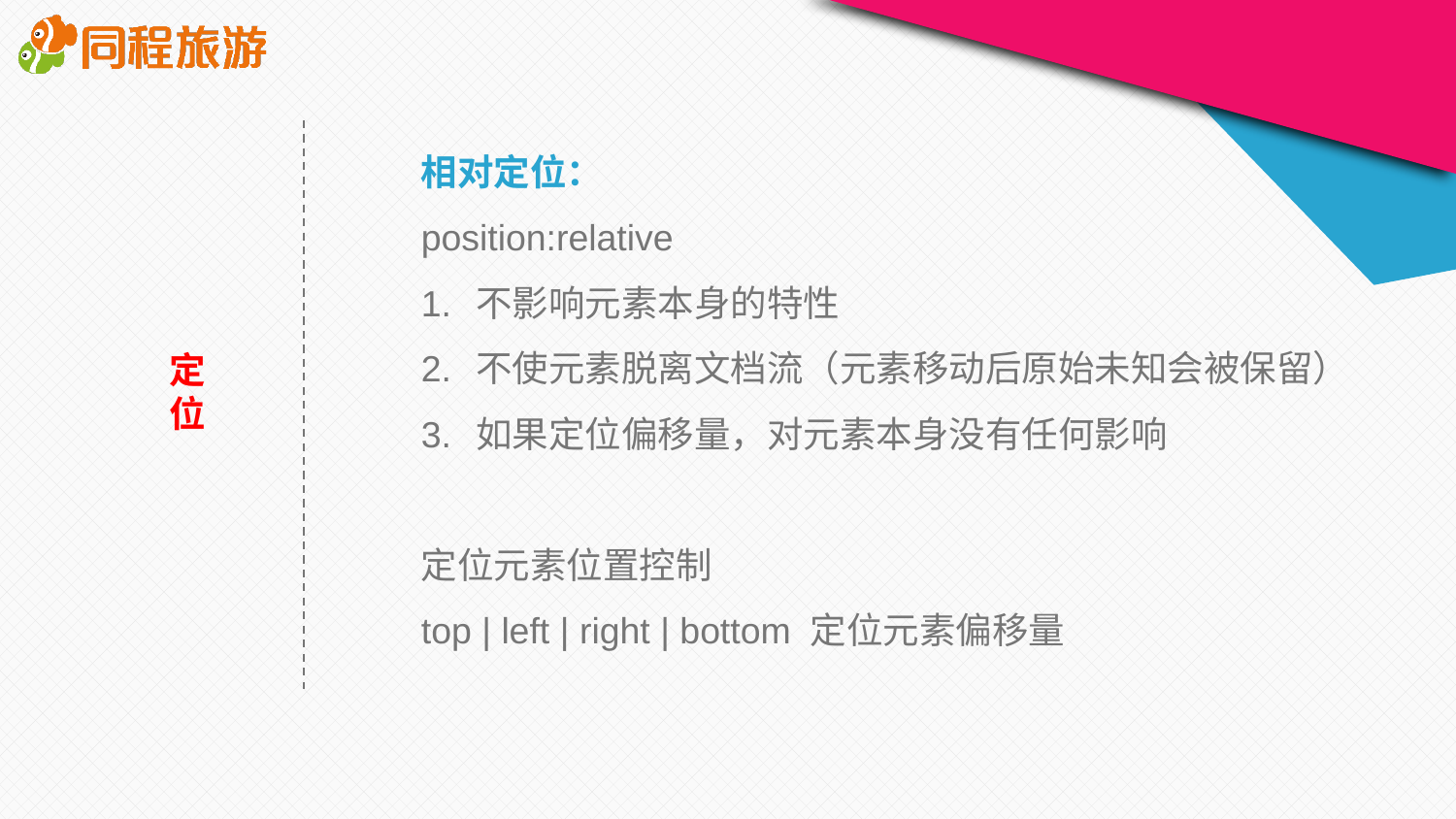

相对定位：
position:relative
不影响元素本身的特性
不使元素脱离文档流（元素移动后原始未知会被保留）
如果定位偏移量，对元素本身没有任何影响

定位元素位置控制
top | left | right | bottom 定位元素偏移量
定位